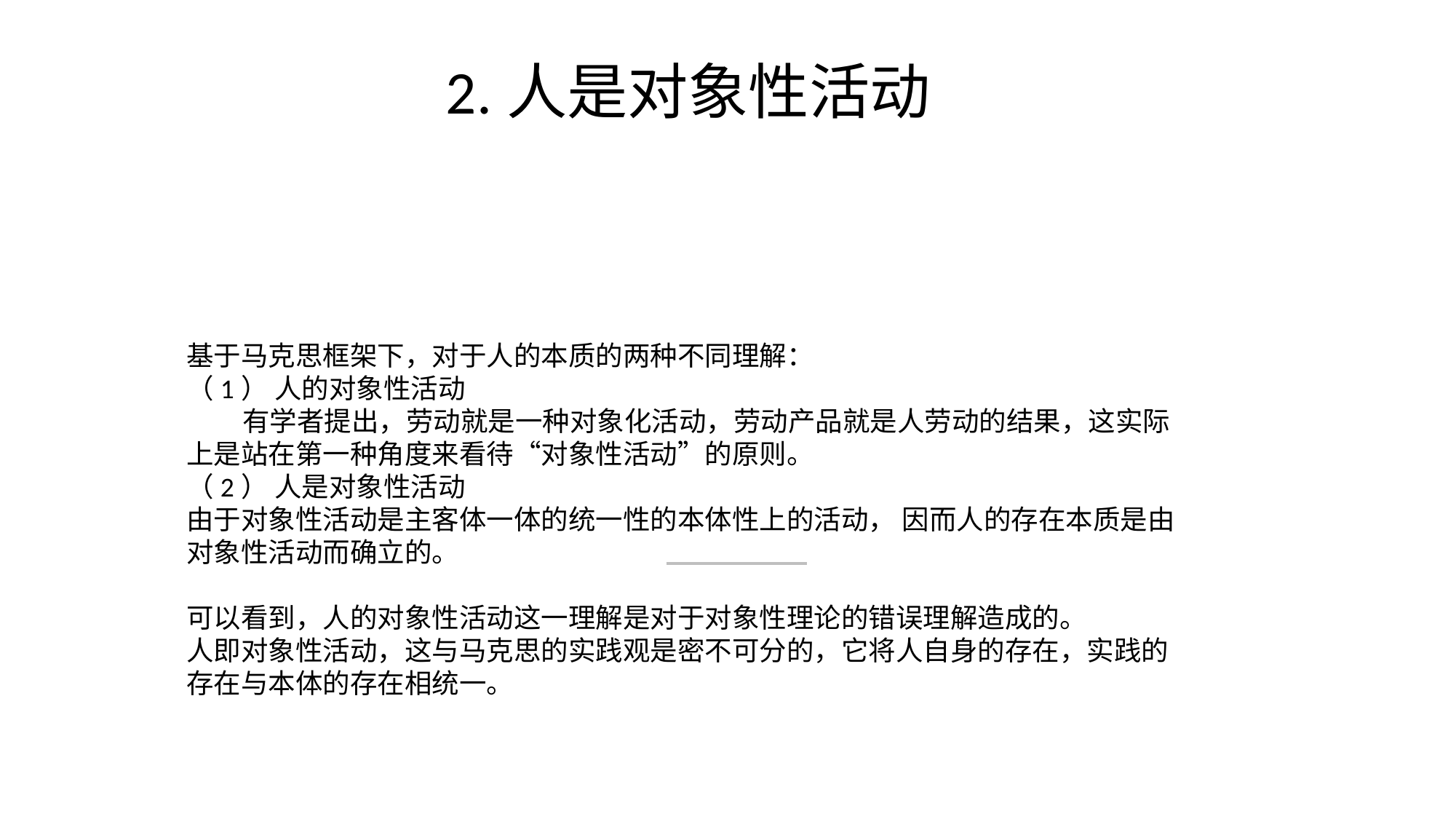

2.人是对象性活动
基于马克思框架下，对于人的本质的两种不同理解：
（1） 人的对象性活动
        有学者提出，劳动就是一种对象化活动，劳动产品就是人劳动的结果，这实际上是站在第一种角度来看待“对象性活动”的原则。
（2） 人是对象性活动
由于对象性活动是主客体一体的统一性的本体性上的活动， 因而人的存在本质是由对象性活动而确立的。

可以看到，人的对象性活动这一理解是对于对象性理论的错误理解造成的。
人即对象性活动，这与马克思的实践观是密不可分的，它将人自身的存在，实践的存在与本体的存在相统一。